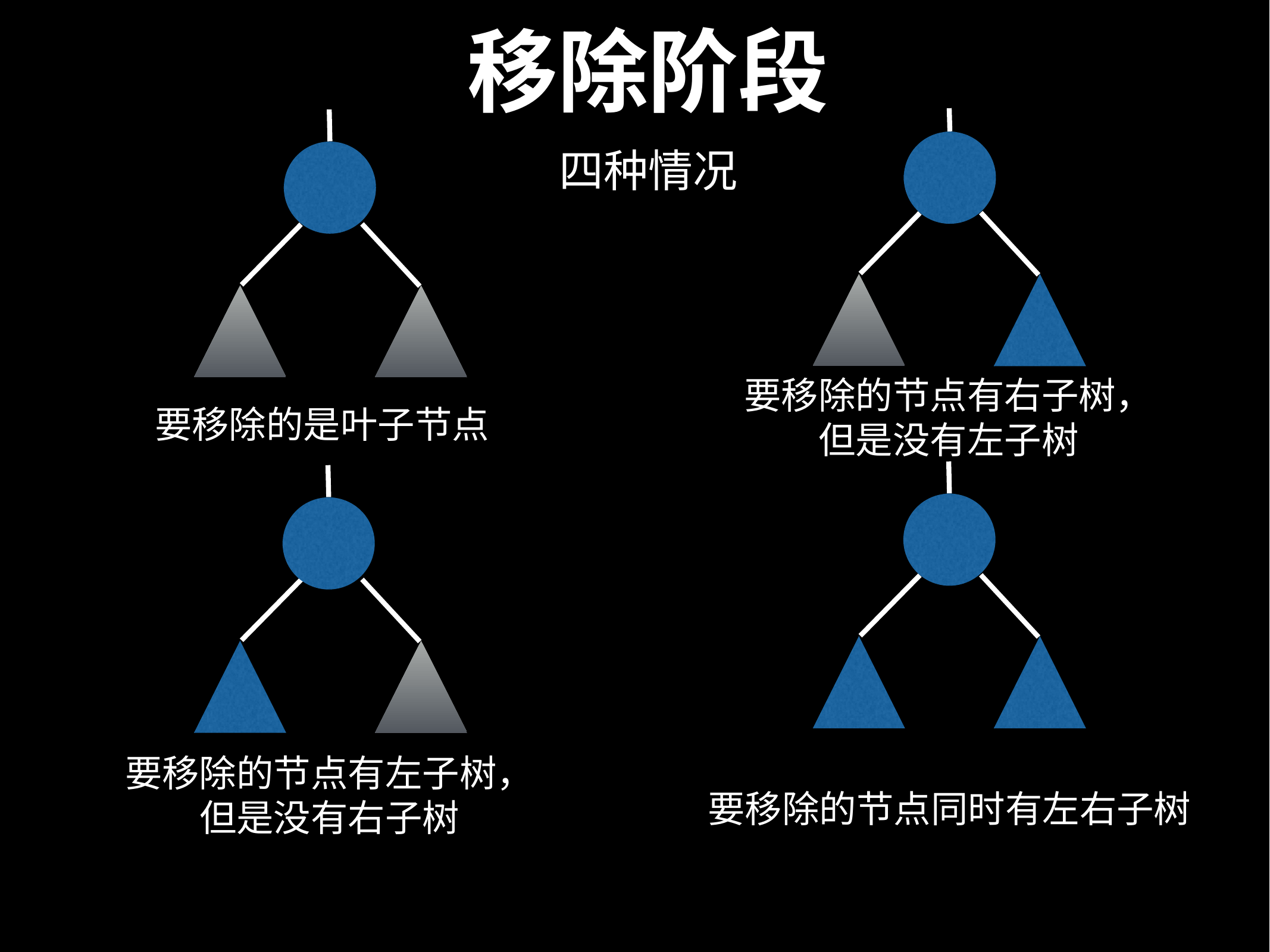

# 移除阶段

四种情况

要移除的节点有右子树，
但是没有左子树
要移除的是叶子节点

要移除的节点有左子树，但是没有右子树
要移除的节点同时有左右子树